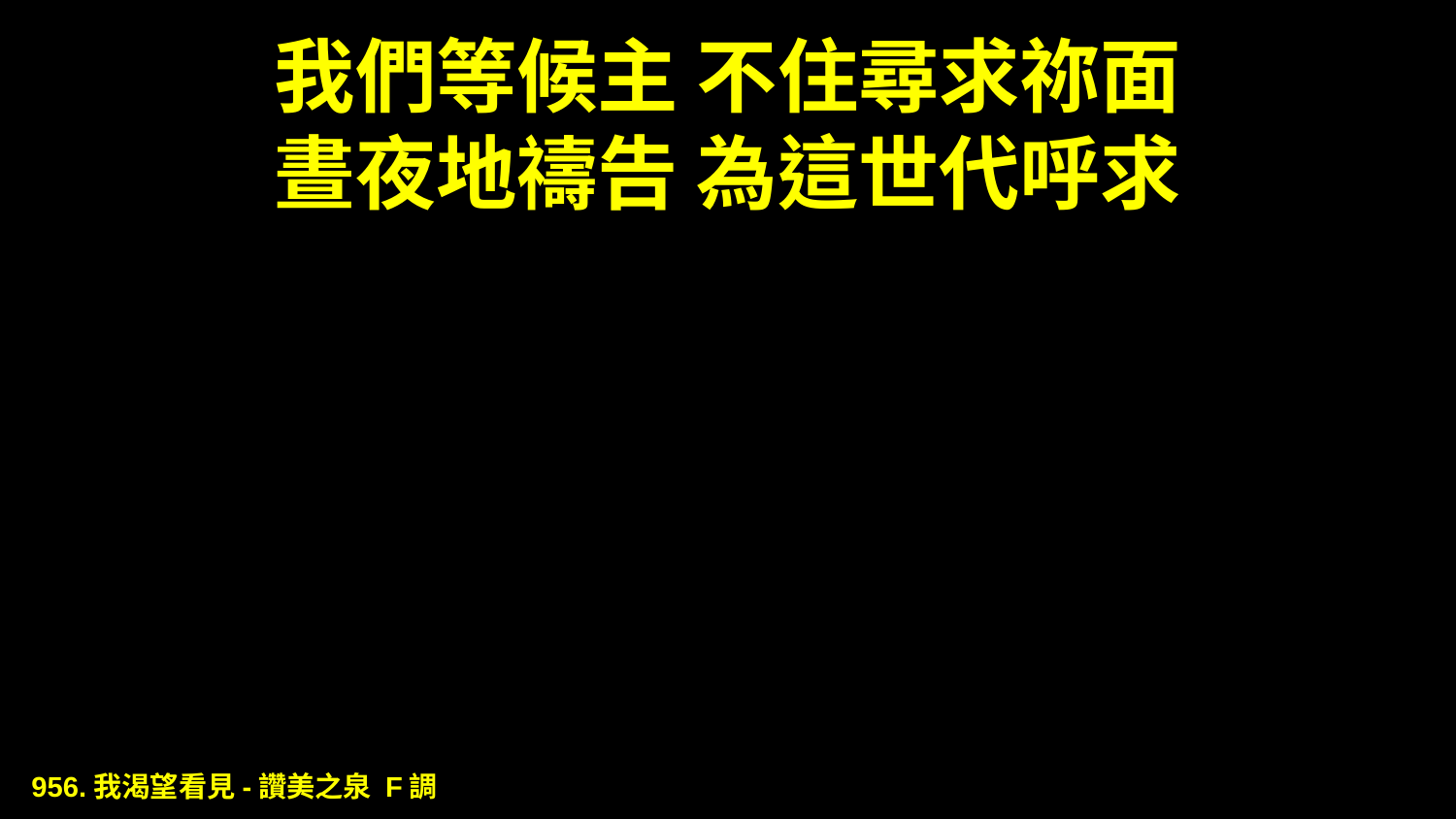

# 我們等候主 不住尋求祢面 晝夜地禱告 為這世代呼求
956.我渴望看見-讚美之泉 F調